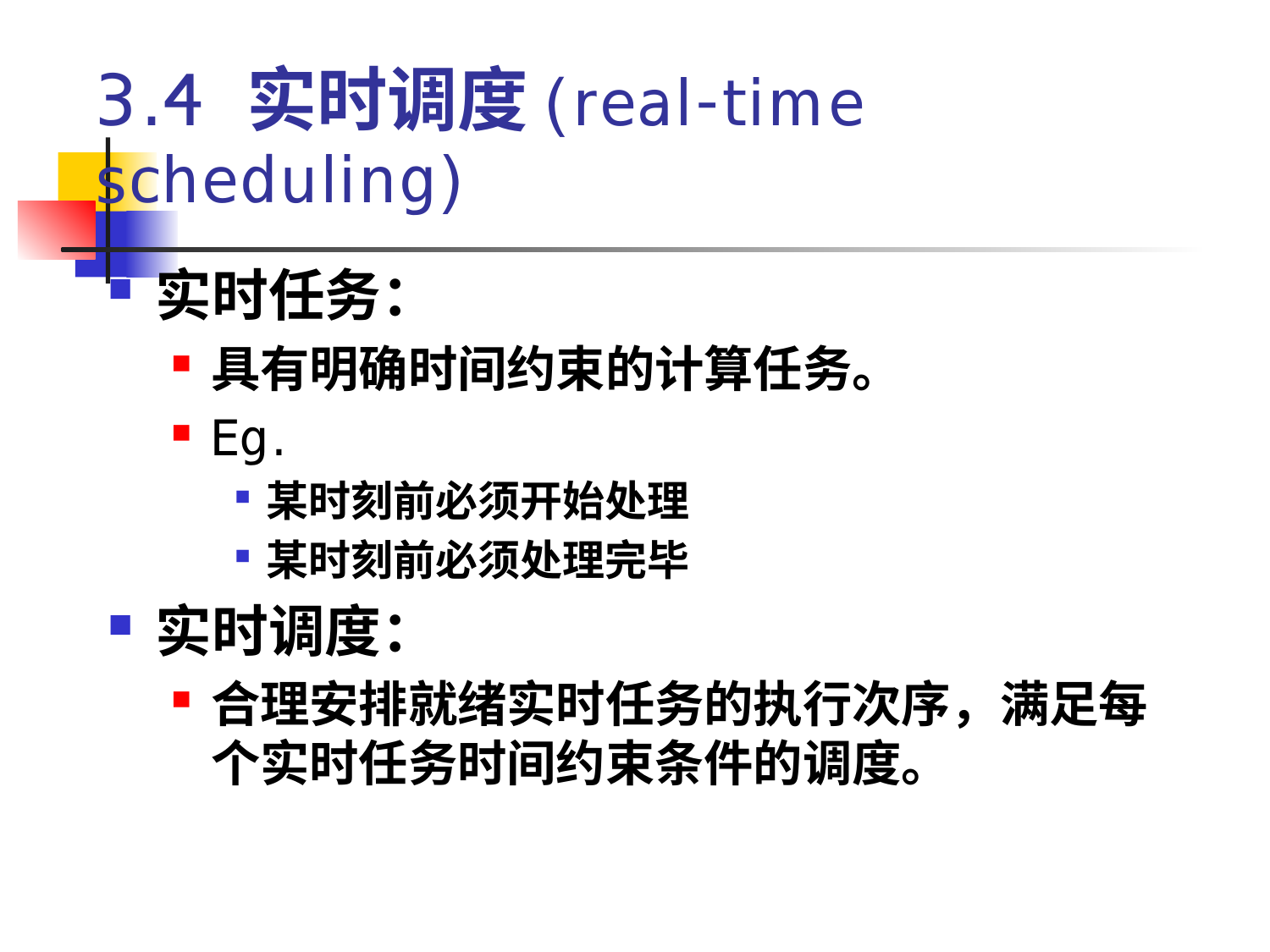

# 3.4 实时调度(real-time scheduling)
实时任务：
具有明确时间约束的计算任务。
Eg.
某时刻前必须开始处理
某时刻前必须处理完毕
实时调度：
合理安排就绪实时任务的执行次序，满足每个实时任务时间约束条件的调度。